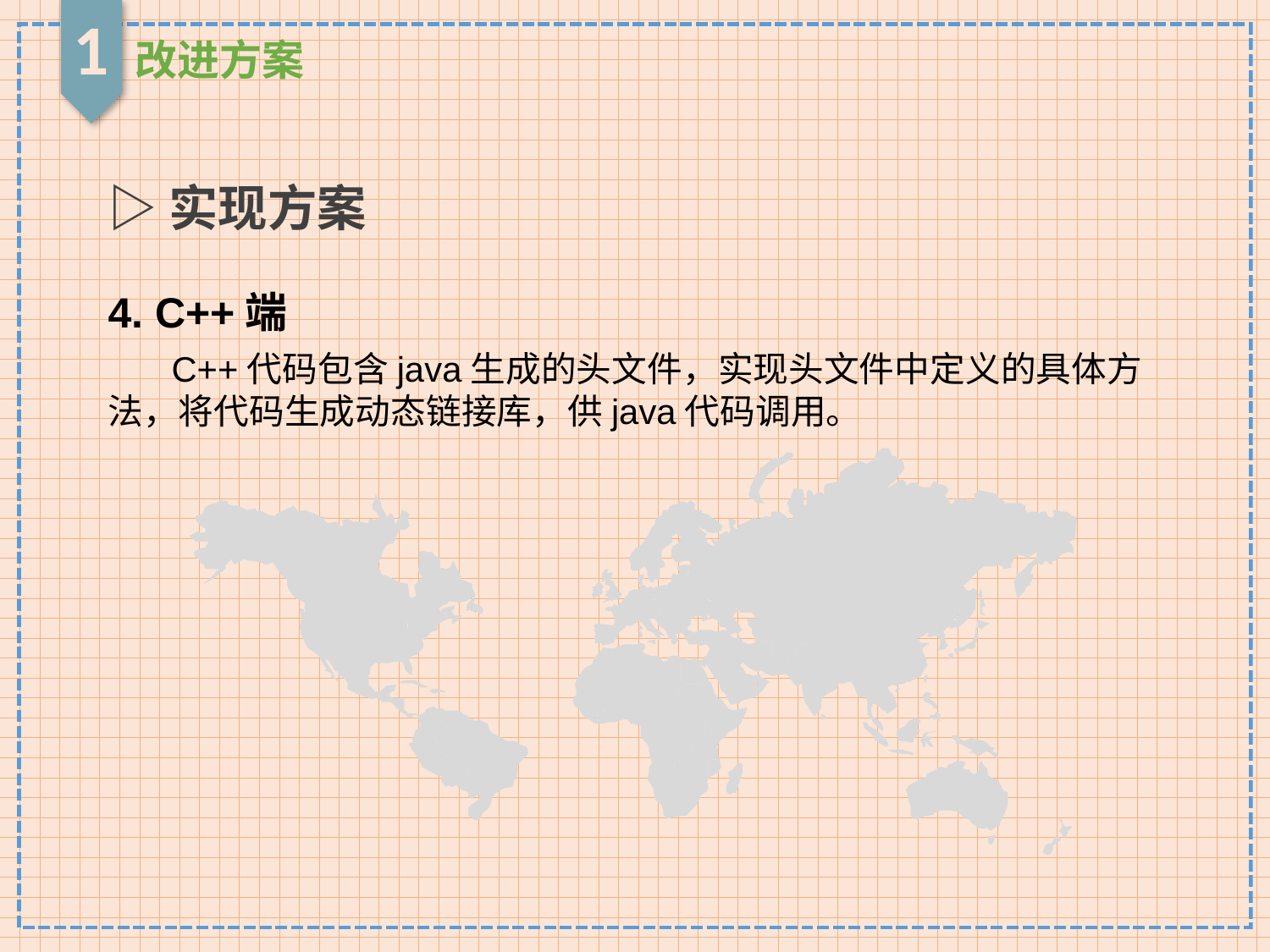

1
改进方案

▷实现方案
4. C++端
C++代码包含java生成的头文件，实现头文件中定义的具体方法，将代码生成动态链接库，供java代码调用。